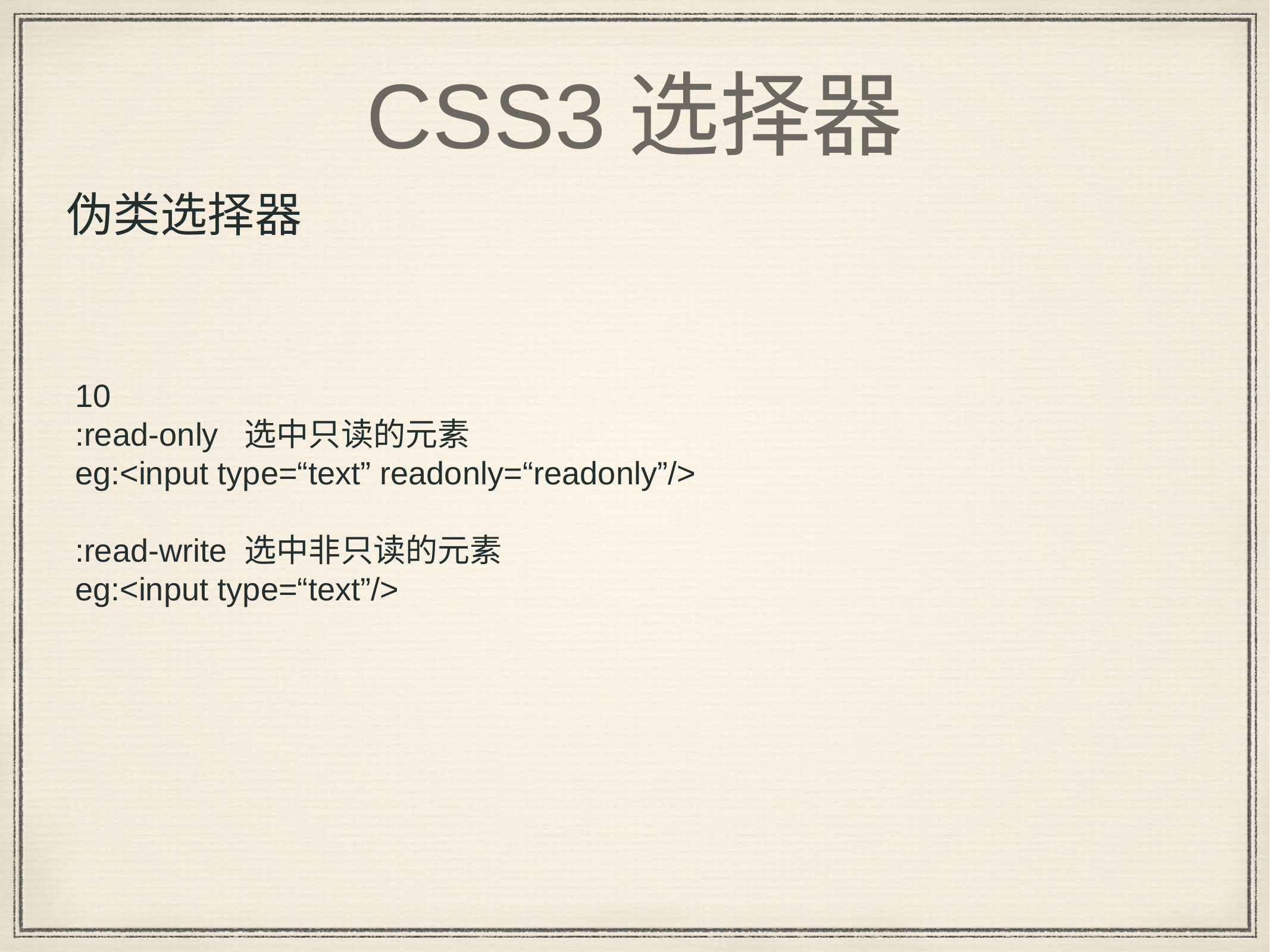

# CSS3选择器
伪类选择器
10
:read-only  选中只读的元素
eg:<input type=“text” readonly=“readonly”/>

:read-write 选中非只读的元素
eg:<input type=“text”/>